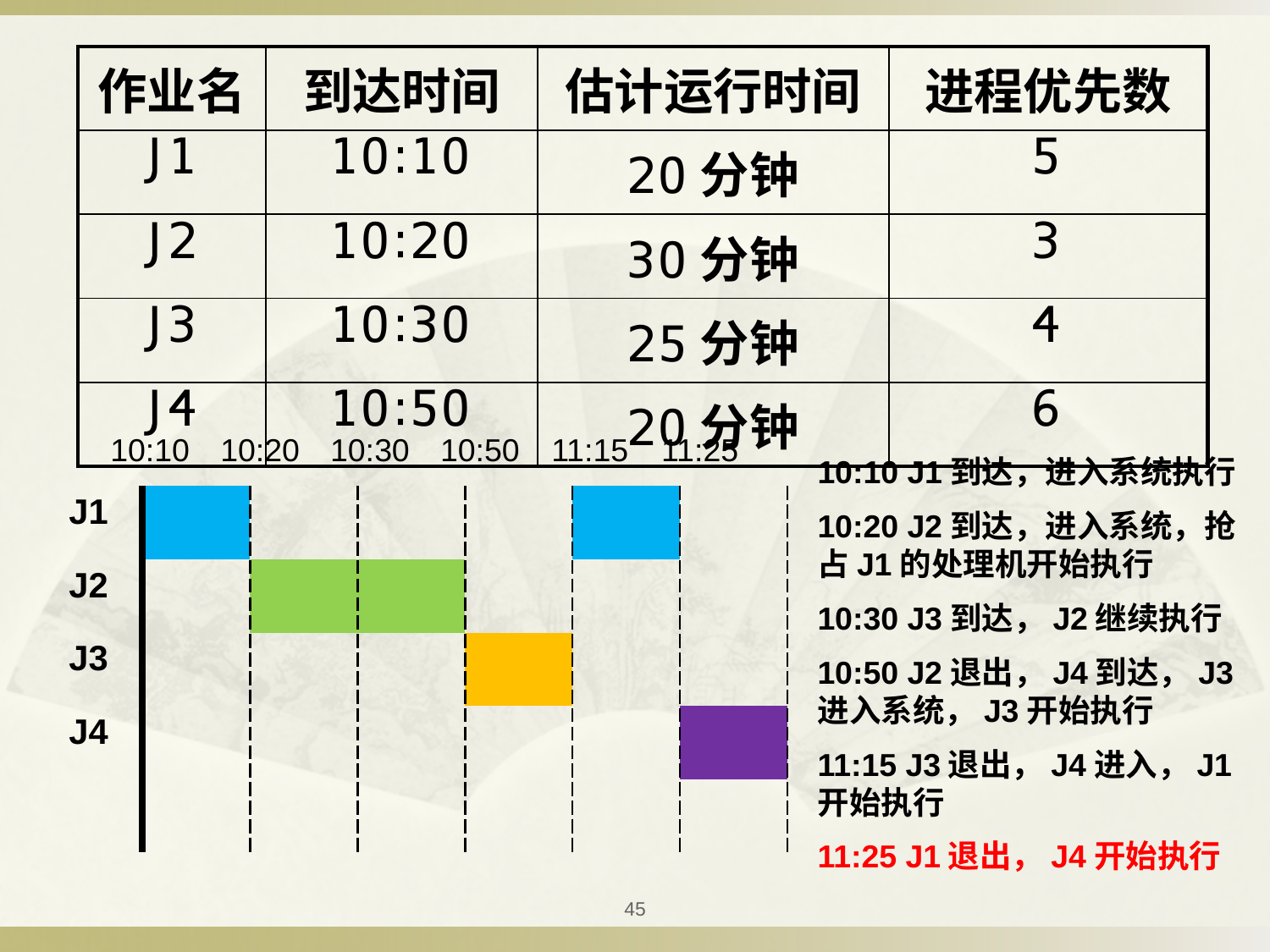

| 作业名 | 到达时间 | 估计运行时间 | 进程优先数 |
| --- | --- | --- | --- |
| J1 | 10:10 | 20分钟 | 5 |
| J2 | 10:20 | 30分钟 | 3 |
| J3 | 10:30 | 25分钟 | 4 |
| J4 | 10:50 | 20分钟 | 6 |

| 10:10 | 10:20 | 10:30 | 10:50 | 11:15 | 11:25 |  |
| --- | --- | --- | --- | --- | --- | --- |
10:10 J1到达，进入系统执行
10:20 J2到达，进入系统，抢占J1的处理机开始执行
10:30 J3到达，J2继续执行
10:50 J2退出，J4到达，J3进入系统，J3开始执行
11:15 J3退出，J4进入，J1开始执行
11:25 J1退出，J4开始执行
| J1 |  |  |  |  |  |  |  |
| --- | --- | --- | --- | --- | --- | --- | --- |
| J2 |  |  |  |  |  |  |  |
| J3 |  |  |  |  |  |  |  |
| J4 |  |  |  |  |  |  |  |
|  |  |  |  |  |  |  |  |
45